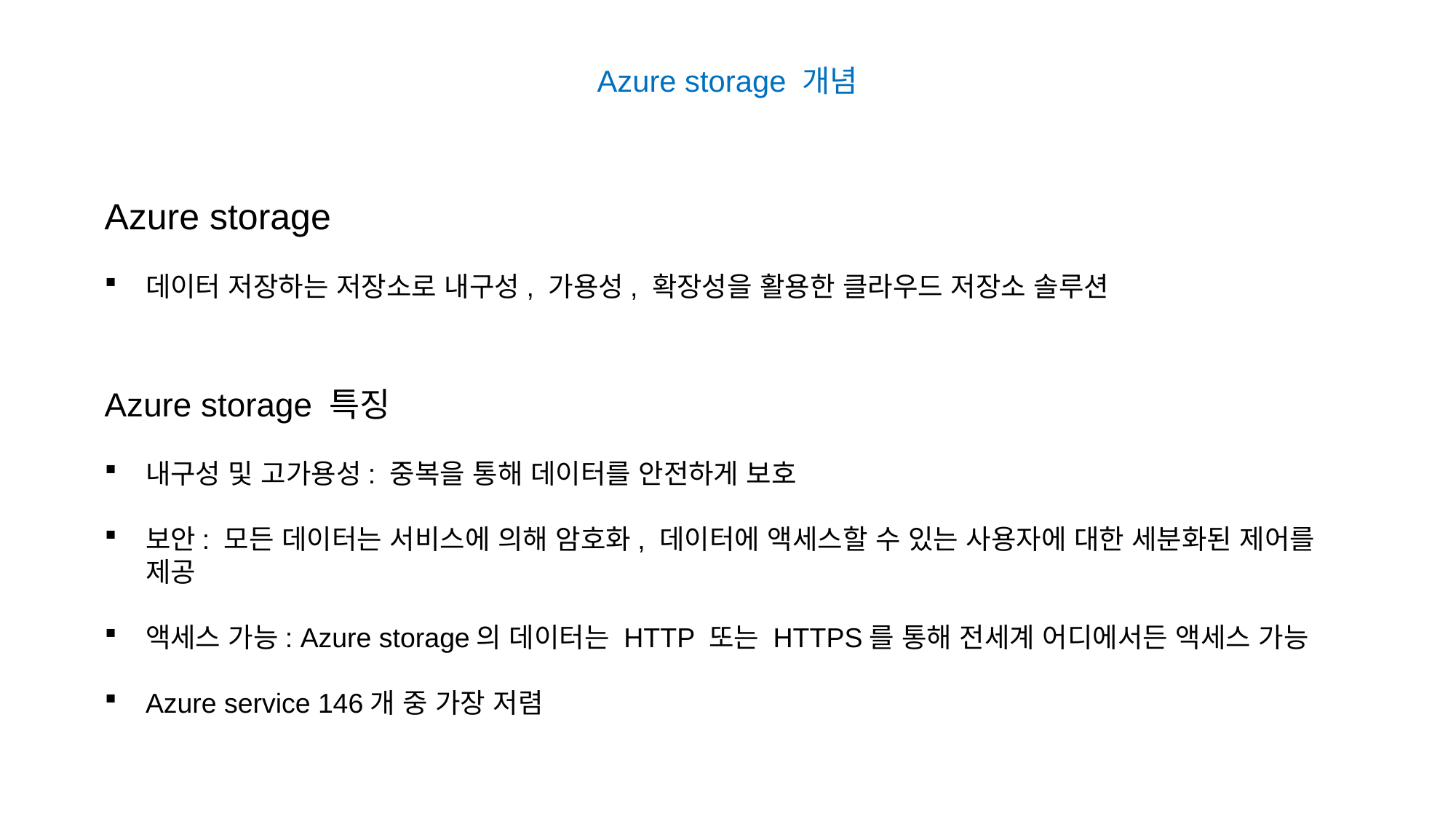

Azure storage 개념
Azure storage

데이터 저장하는 저장소로 내구성, 가용성, 확장성을 활용한 클라우드 저장소 솔루션

Azure storage 특징

내구성 및 고가용성: 중복을 통해 데이터를 안전하게 보호

보안: 모든 데이터는 서비스에 의해 암호화, 데이터에 액세스할 수 있는 사용자에 대한 세분화된 제어를 제공

액세스 가능: Azure storage의 데이터는 HTTP 또는 HTTPS를 통해 전세계 어디에서든 액세스 가능

Azure service 146개 중 가장 저렴